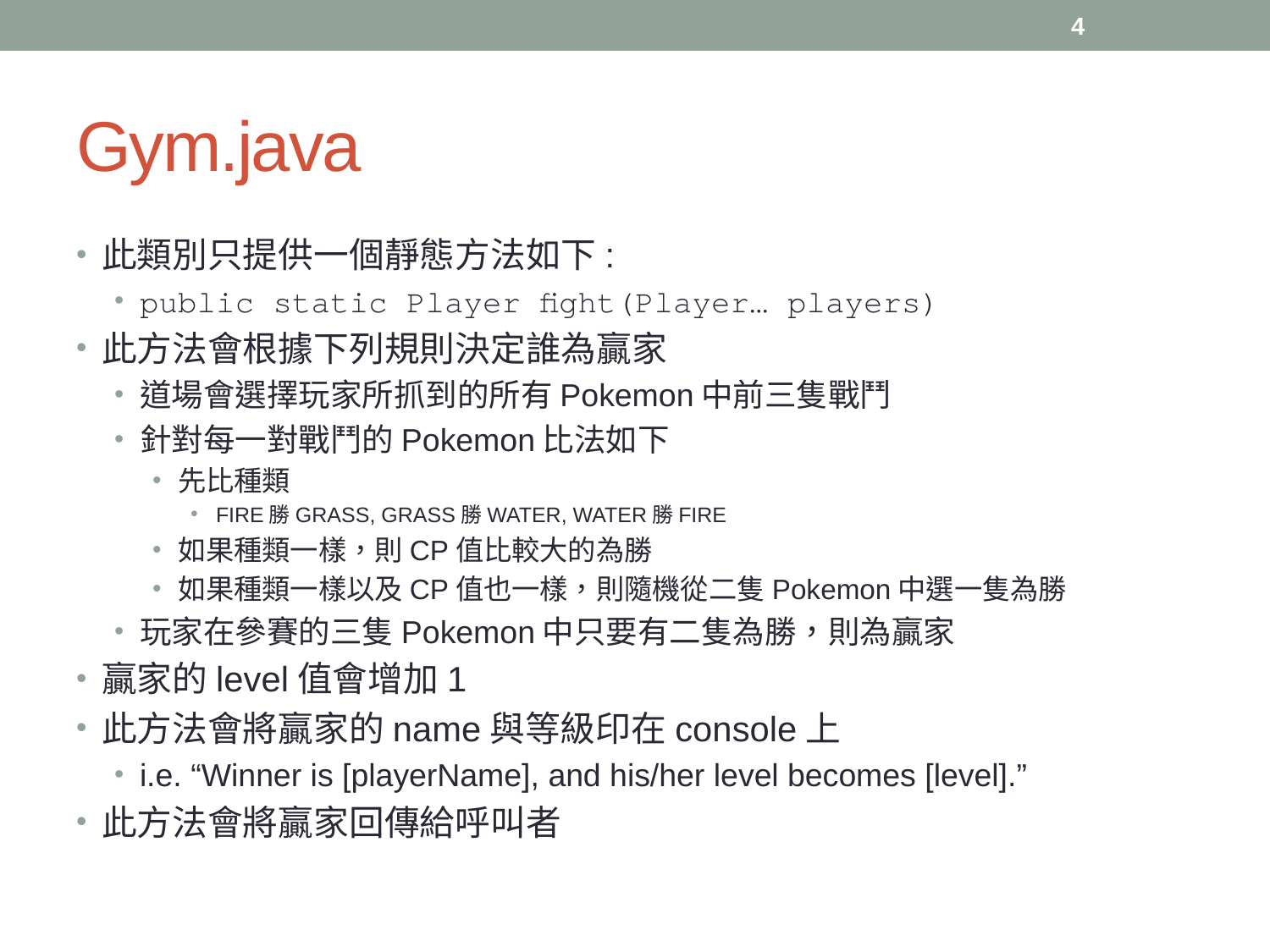

4
# Gym.java
此類別只提供一個靜態方法如下:
public static Player fight(Player… players)
此方法會根據下列規則決定誰為贏家
道場會選擇玩家所抓到的所有Pokemon中前三隻戰鬥
針對每一對戰鬥的Pokemon比法如下
先比種類
FIRE勝GRASS, GRASS勝WATER, WATER勝FIRE
如果種類一樣，則CP值比較大的為勝
如果種類一樣以及CP值也一樣，則隨機從二隻Pokemon中選一隻為勝
玩家在參賽的三隻Pokemon中只要有二隻為勝，則為贏家
贏家的level值會增加1
此方法會將贏家的name與等級印在console上
i.e. “Winner is [playerName], and his/her level becomes [level].”
此方法會將贏家回傳給呼叫者